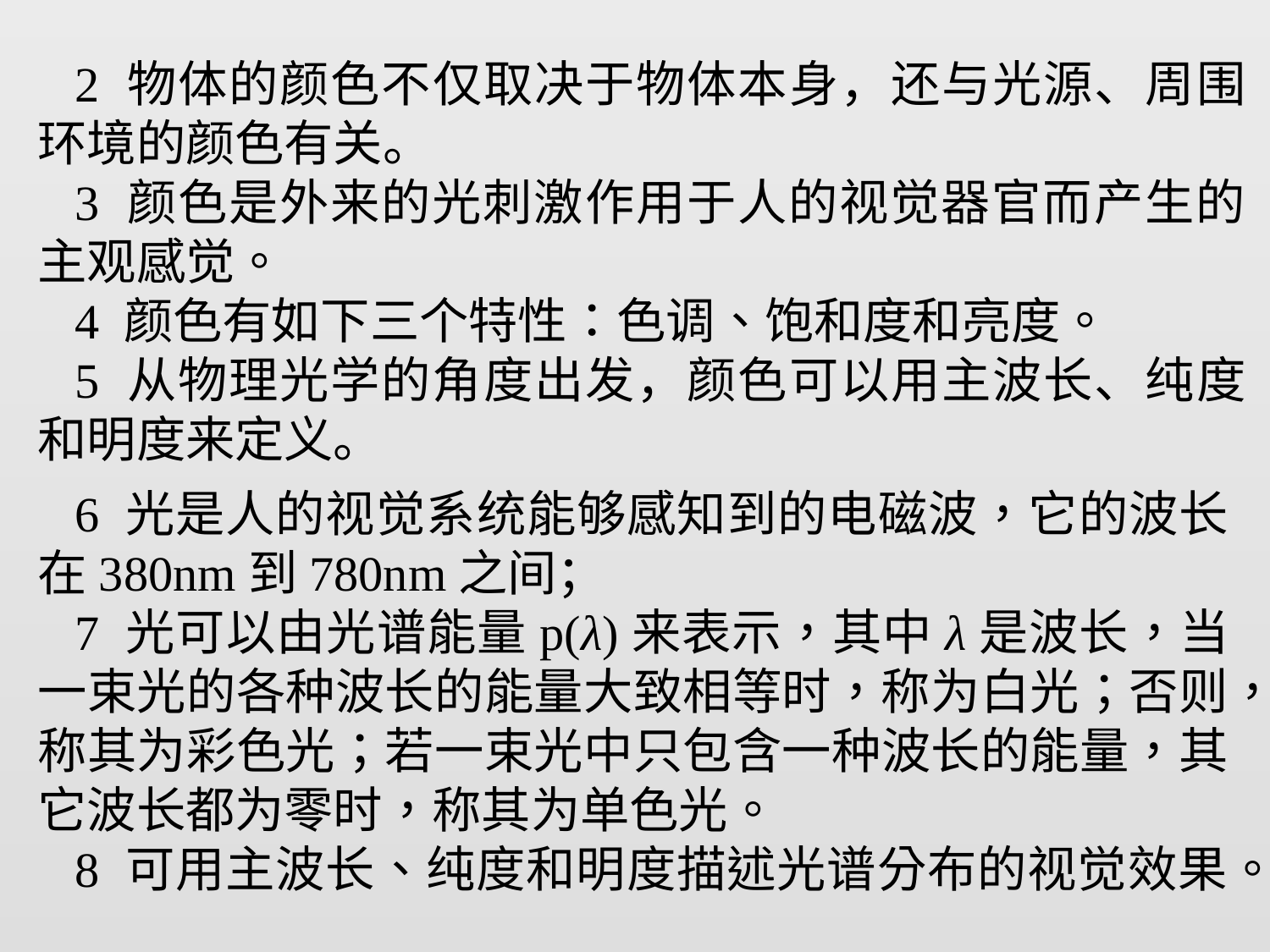

2 物体的颜色不仅取决于物体本身，还与光源、周围环境的颜色有关。
3 颜色是外来的光刺激作用于人的视觉器官而产生的主观感觉。
4 颜色有如下三个特性：色调、饱和度和亮度。
5 从物理光学的角度出发，颜色可以用主波长、纯度和明度来定义。
6 光是人的视觉系统能够感知到的电磁波，它的波长在380nm到780nm之间；
7 光可以由光谱能量p(λ)来表示，其中λ是波长，当一束光的各种波长的能量大致相等时，称为白光；否则，称其为彩色光；若一束光中只包含一种波长的能量，其它波长都为零时，称其为单色光。
8 可用主波长、纯度和明度描述光谱分布的视觉效果。